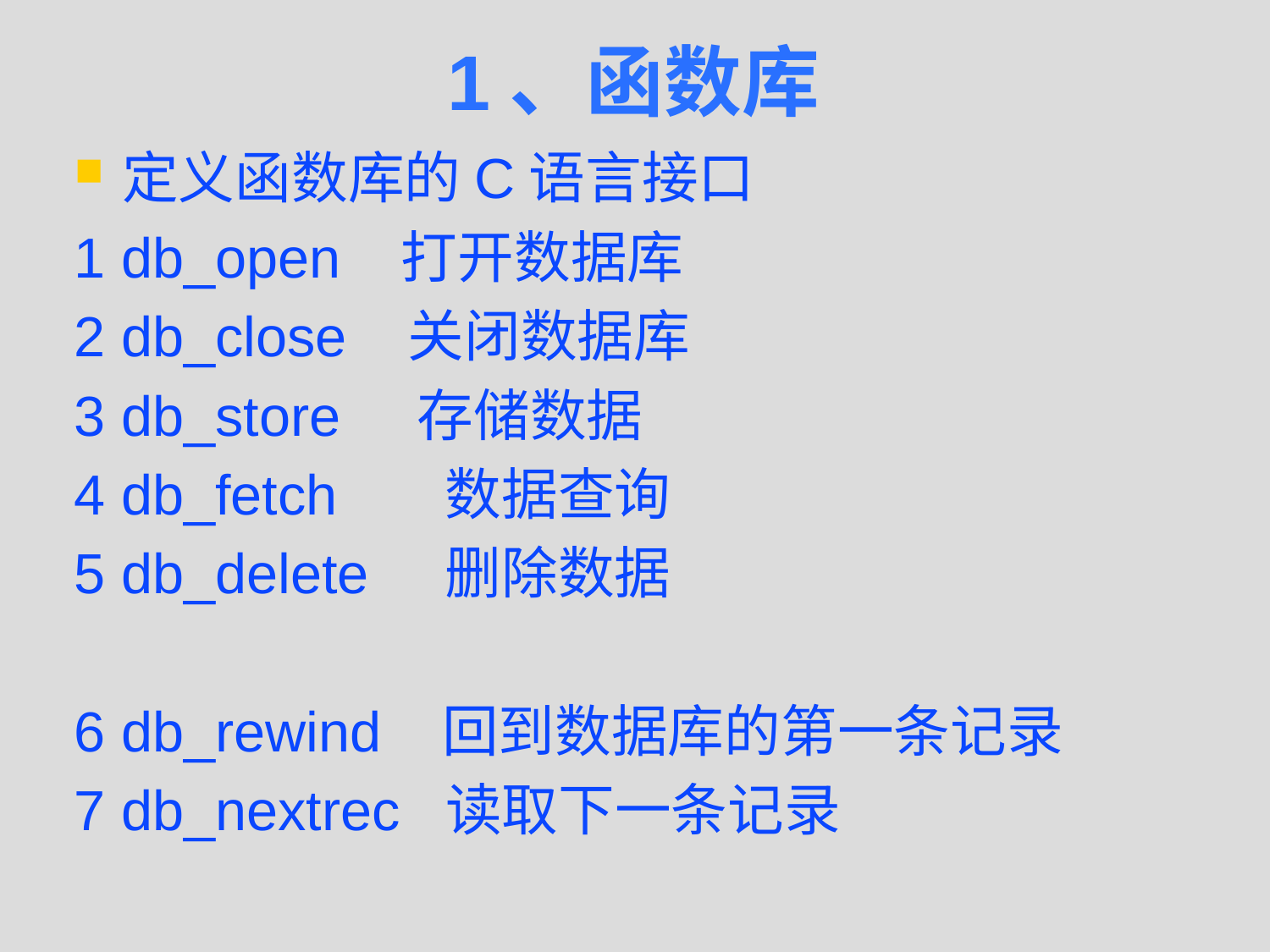

# 1、函数库
定义函数库的C语言接口
1 db_open   打开数据库
2 db_close   关闭数据库
3 db_store    存储数据
4 db_fetch      数据查询
5 db_delete    删除数据

6 db_rewind   回到数据库的第一条记录
7 db_nextrec  读取下一条记录